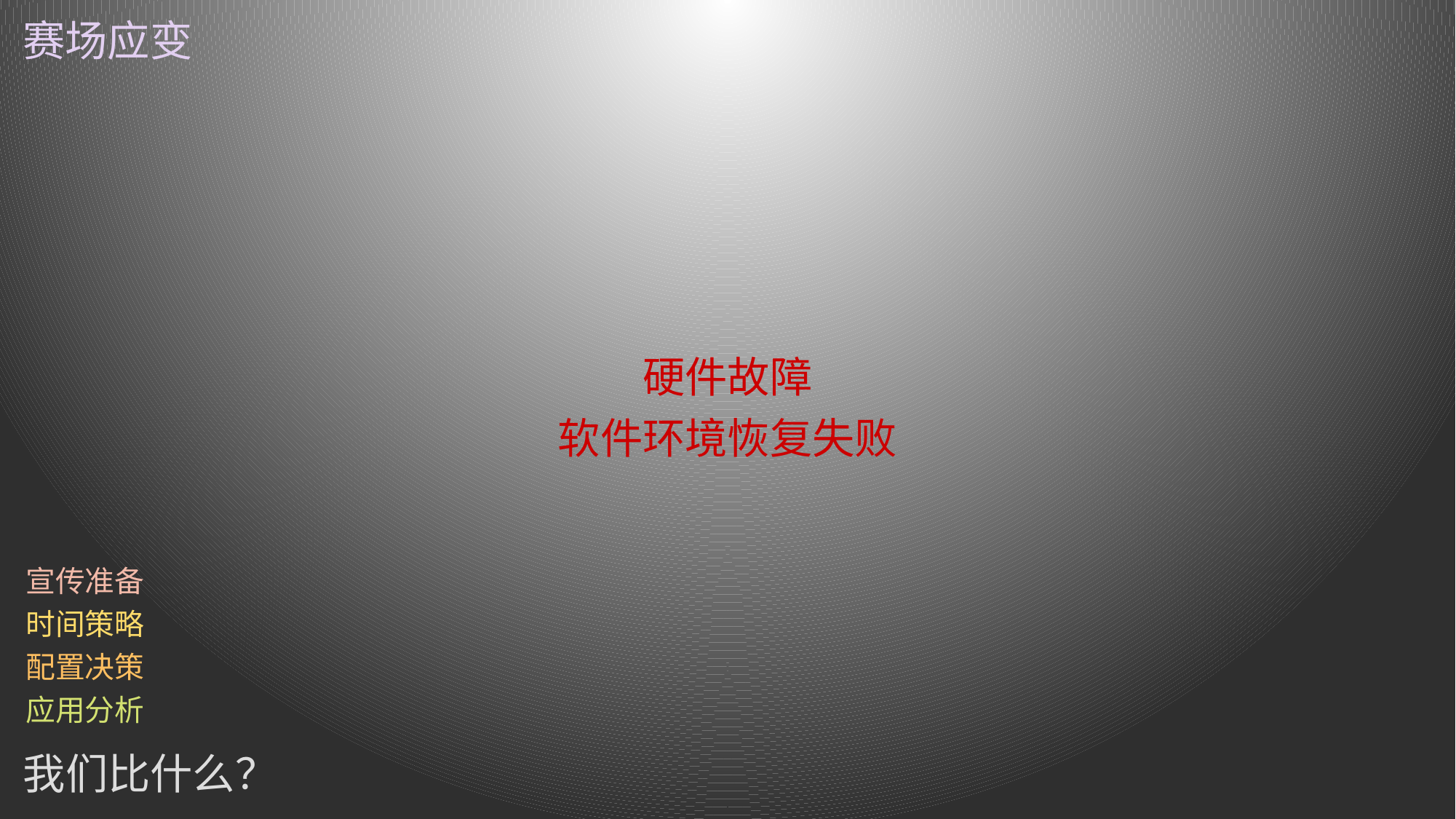

赛场应变
硬件故障
软件环境恢复失败
宣传准备
时间策略
配置决策
应用分析
我们比什么？